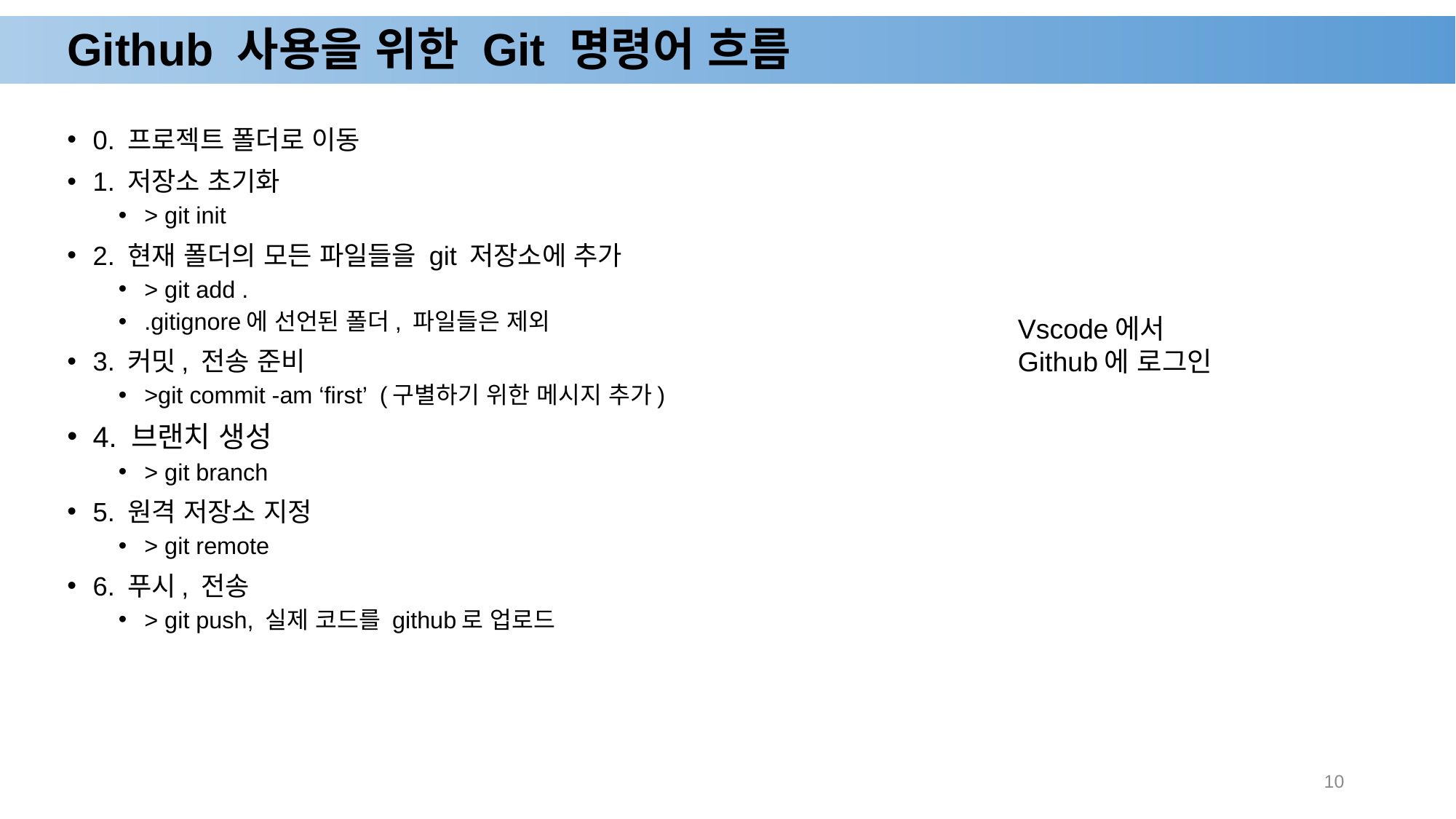

# Github 사용을 위한 Git 명령어 흐름
0. 프로젝트 폴더로 이동
1. 저장소 초기화
> git init
2. 현재 폴더의 모든 파일들을 git 저장소에 추가
> git add .
.gitignore에 선언된 폴더, 파일들은 제외
3. 커밋, 전송 준비
>git commit -am ‘first’  (구별하기 위한 메시지 추가)
4. 브랜치 생성
> git branch
5. 원격 저장소 지정
> git remote
6. 푸시, 전송
> git push, 실제 코드를 github로 업로드

Vscode에서
Github에 로그인
10